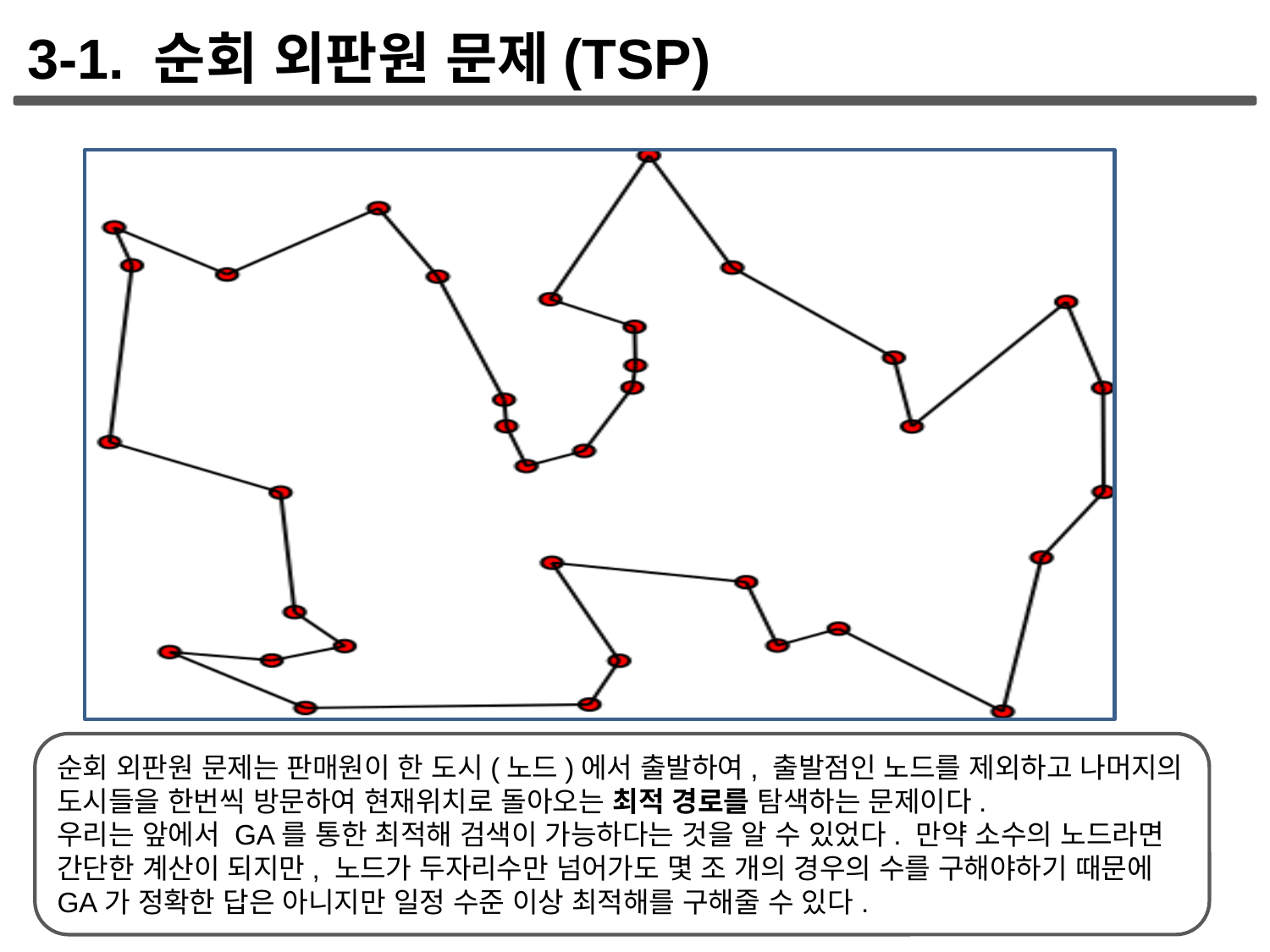

3-1. 순회 외판원 문제(TSP)

순회 외판원 문제는 판매원이 한 도시(노드)에서 출발하여, 출발점인 노드를 제외하고 나머지의 도시들을 한번씩 방문하여 현재위치로 돌아오는 최적 경로를 탐색하는 문제이다.
우리는 앞에서 GA를 통한 최적해 검색이 가능하다는 것을 알 수 있었다. 만약 소수의 노드라면 간단한 계산이 되지만, 노드가 두자리수만 넘어가도 몇 조 개의 경우의 수를 구해야하기 때문에 GA가 정확한 답은 아니지만 일정 수준 이상 최적해를 구해줄 수 있다.